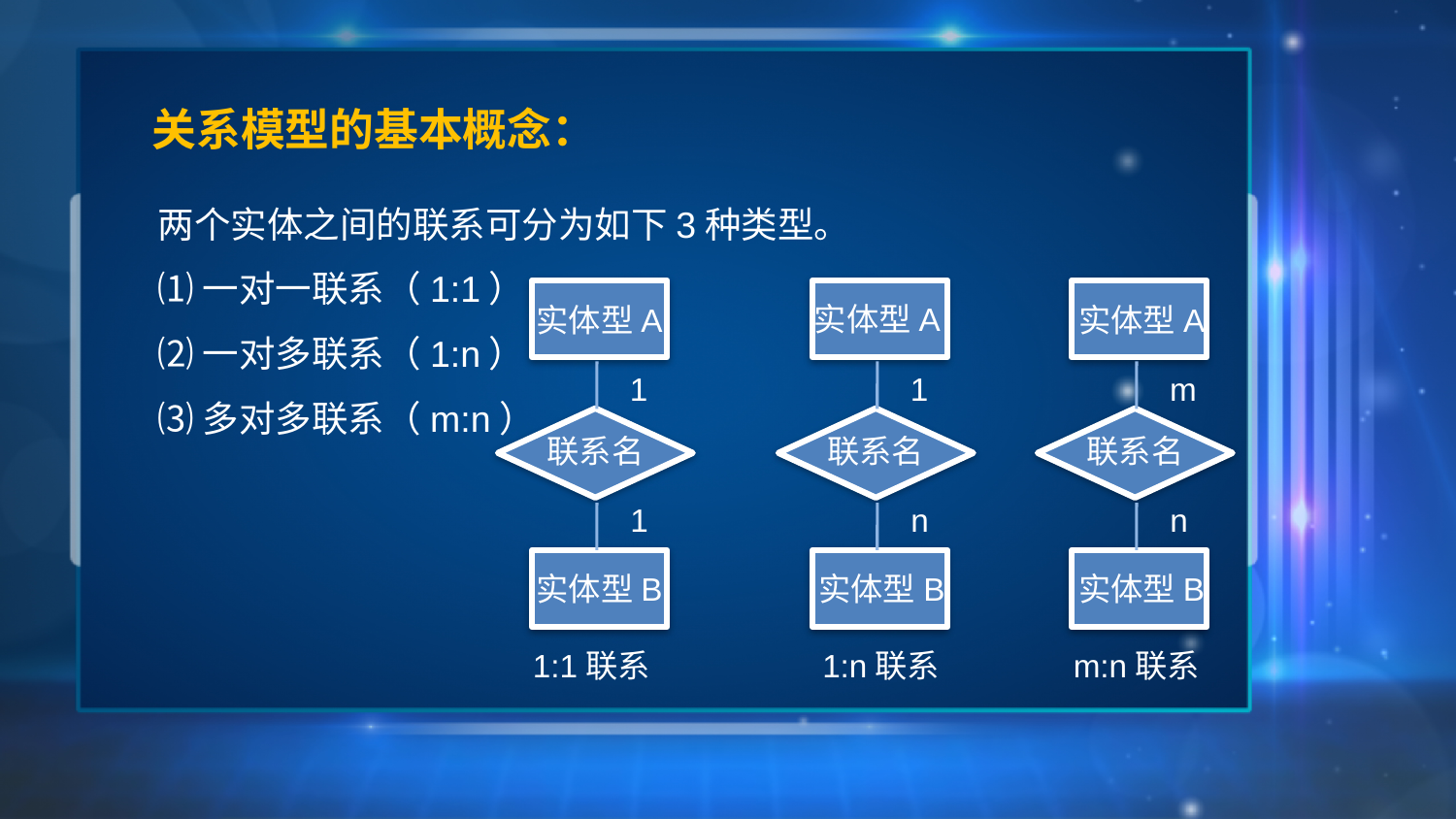

# 关系模型的基本概念：
两个实体之间的联系可分为如下3种类型。
⑴一对一联系（1:1）
⑵一对多联系（1:n）
⑶多对多联系（m:n）

实体型A

实体型A

实体型A

1

1

m

联系名

联系名

联系名

1

n

n

实体型B

实体型B

实体型B
1:1联系
1:n联系
m:n联系